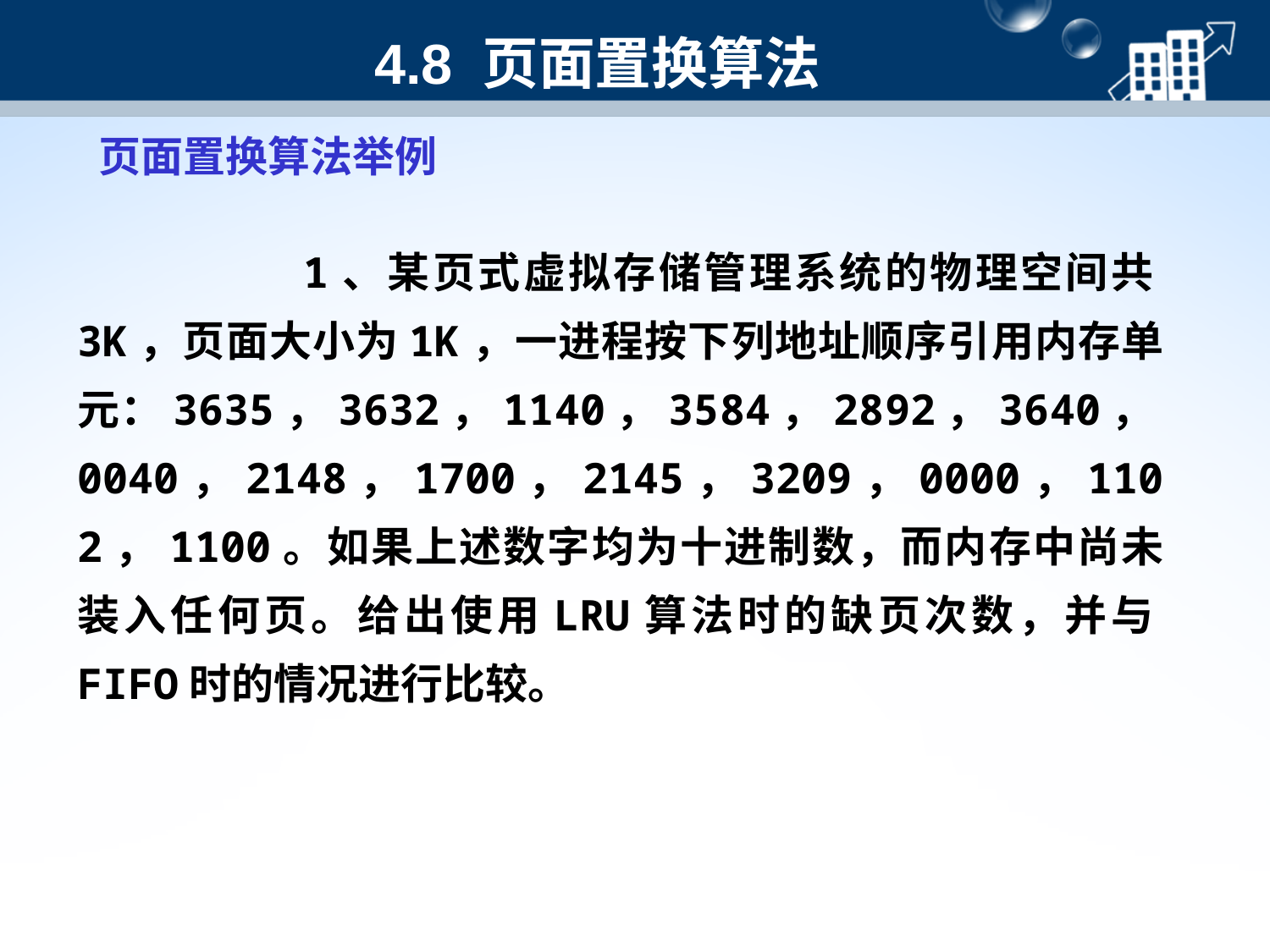

4.8 页面置换算法
页面置换算法举例
        1、某页式虚拟存储管理系统的物理空间共3K，页面大小为1K，一进程按下列地址顺序引用内存单元：3635，3632，1140，3584，2892，3640，0040，2148，1700，2145，3209，0000，1102，1100。如果上述数字均为十进制数，而内存中尚未装入任何页。给出使用LRU算法时的缺页次数，并与FIFO时的情况进行比较。